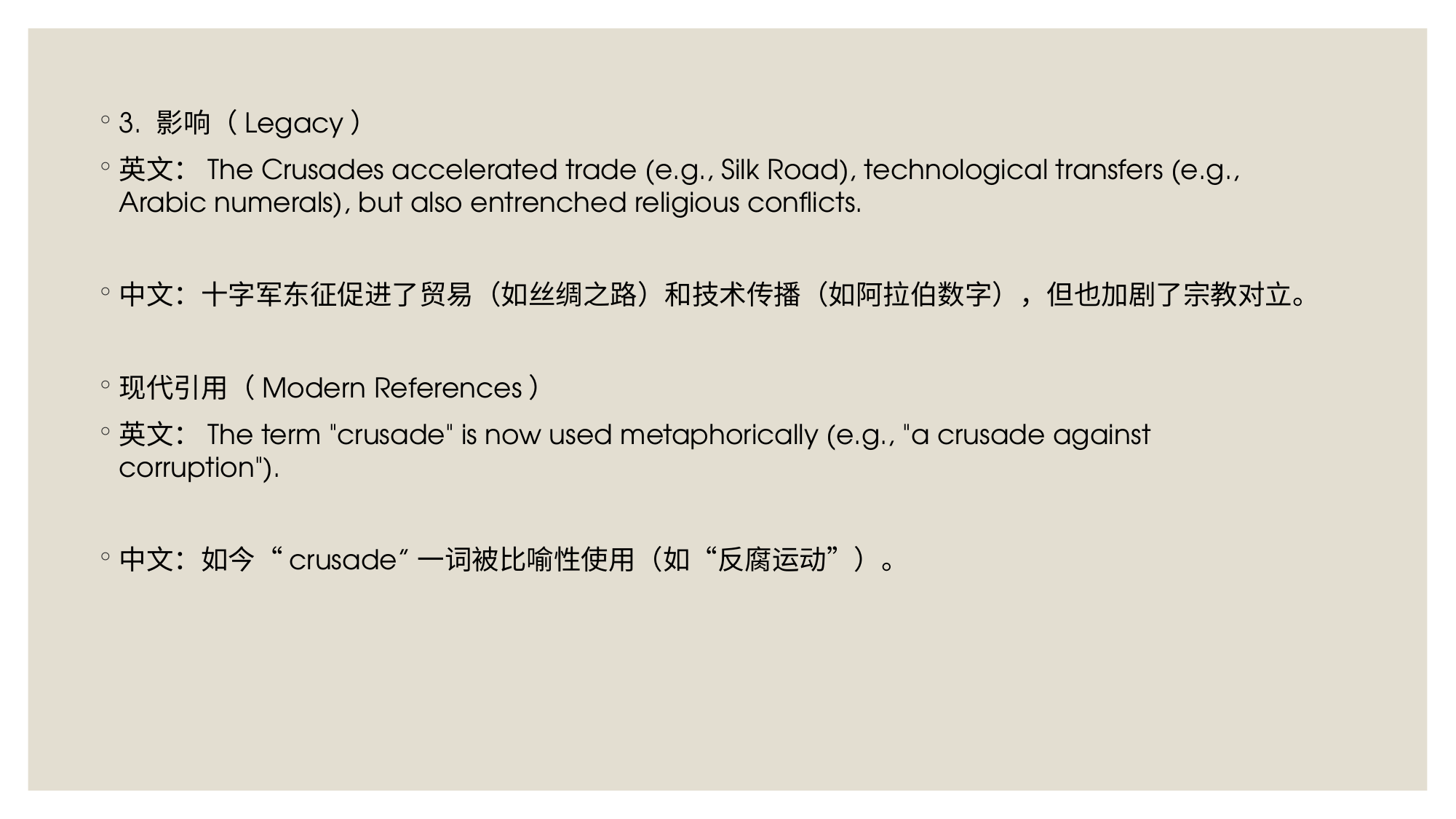

#
3. 影响（Legacy）
英文：The Crusades accelerated trade (e.g., Silk Road), technological transfers (e.g., Arabic numerals), but also entrenched religious conflicts.

中文：十字军东征促进了贸易（如丝绸之路）和技术传播（如阿拉伯数字），但也加剧了宗教对立。

现代引用（Modern References）
英文：The term "crusade" is now used metaphorically (e.g., "a crusade against corruption").

中文：如今“crusade”一词被比喻性使用（如“反腐运动”）。